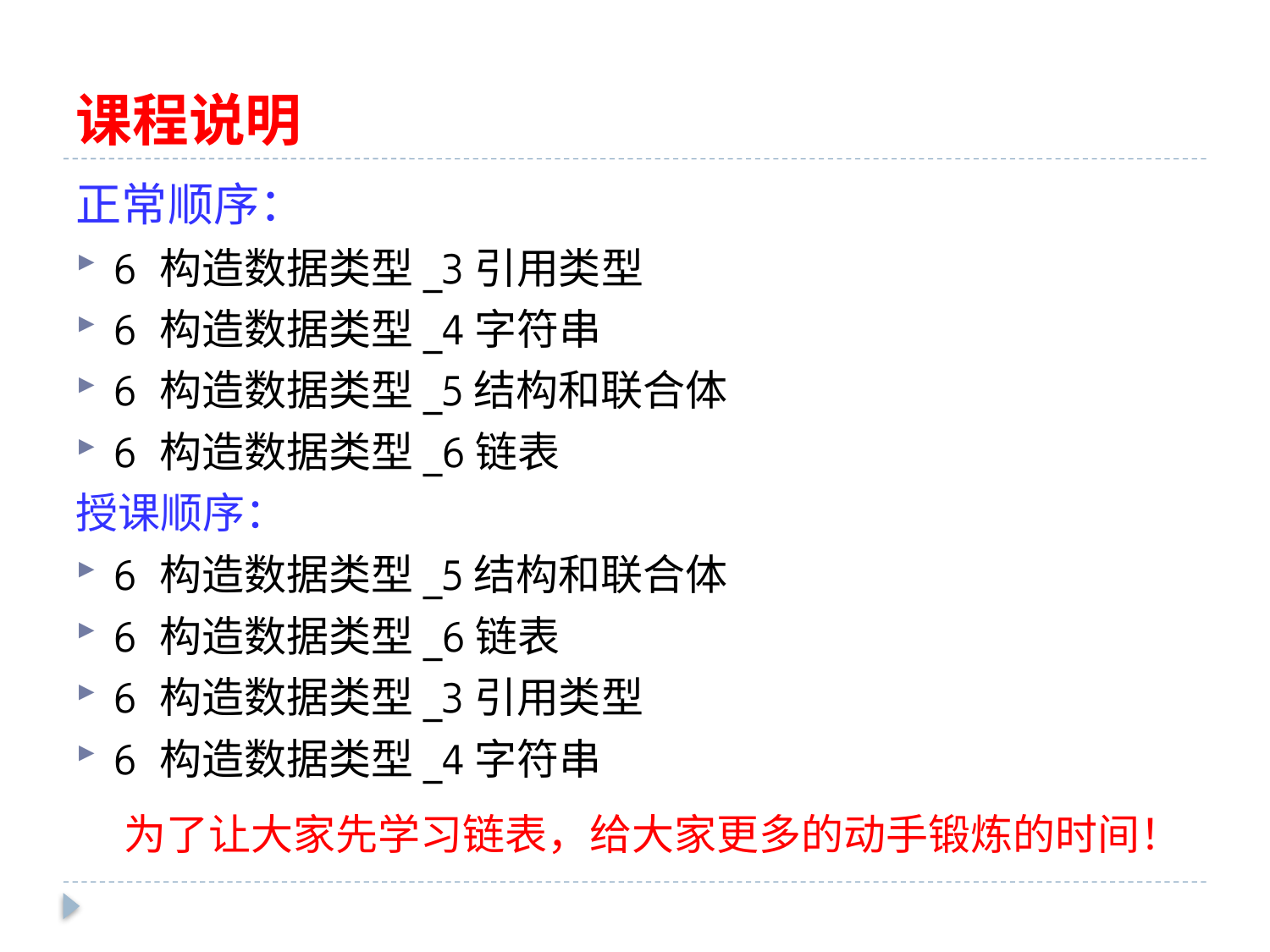

# 课程说明
正常顺序：
6 构造数据类型_3引用类型
6 构造数据类型_4字符串
6 构造数据类型_5结构和联合体
6 构造数据类型_6链表
授课顺序：
6 构造数据类型_5结构和联合体
6 构造数据类型_6链表
6 构造数据类型_3引用类型
6 构造数据类型_4字符串

为了让大家先学习链表，给大家更多的动手锻炼的时间！